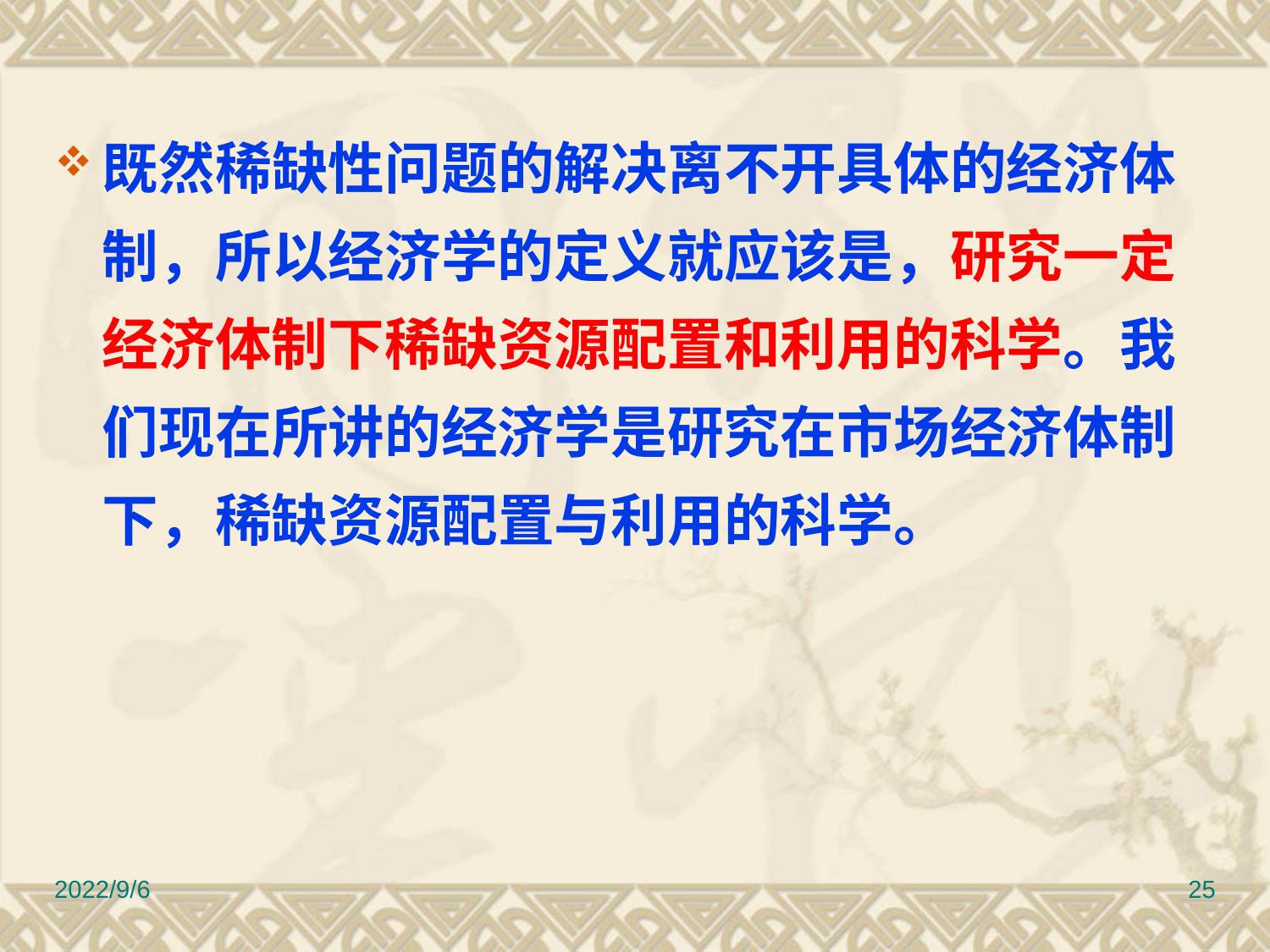

既然稀缺性问题的解决离不开具体的经济体制，所以经济学的定义就应该是，研究一定经济体制下稀缺资源配置和利用的科学。我们现在所讲的经济学是研究在市场经济体制下，稀缺资源配置与利用的科学。

2022/9/6
25